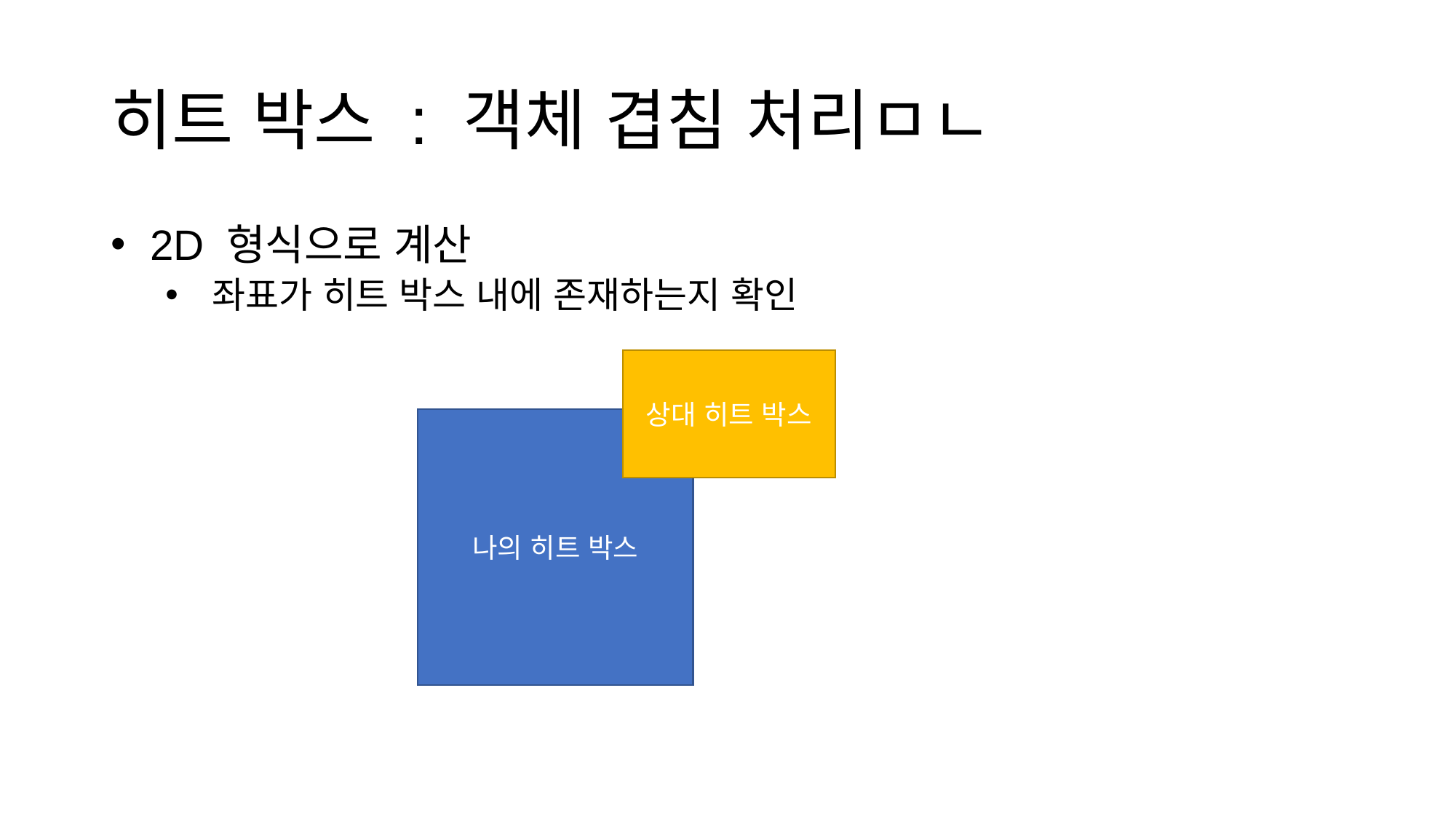

# 히트 박스 : 객체 겹침 처리ㅁㄴ
 2D 형식으로 계산
 좌표가 히트 박스 내에 존재하는지 확인
상대 히트 박스
나의 히트 박스